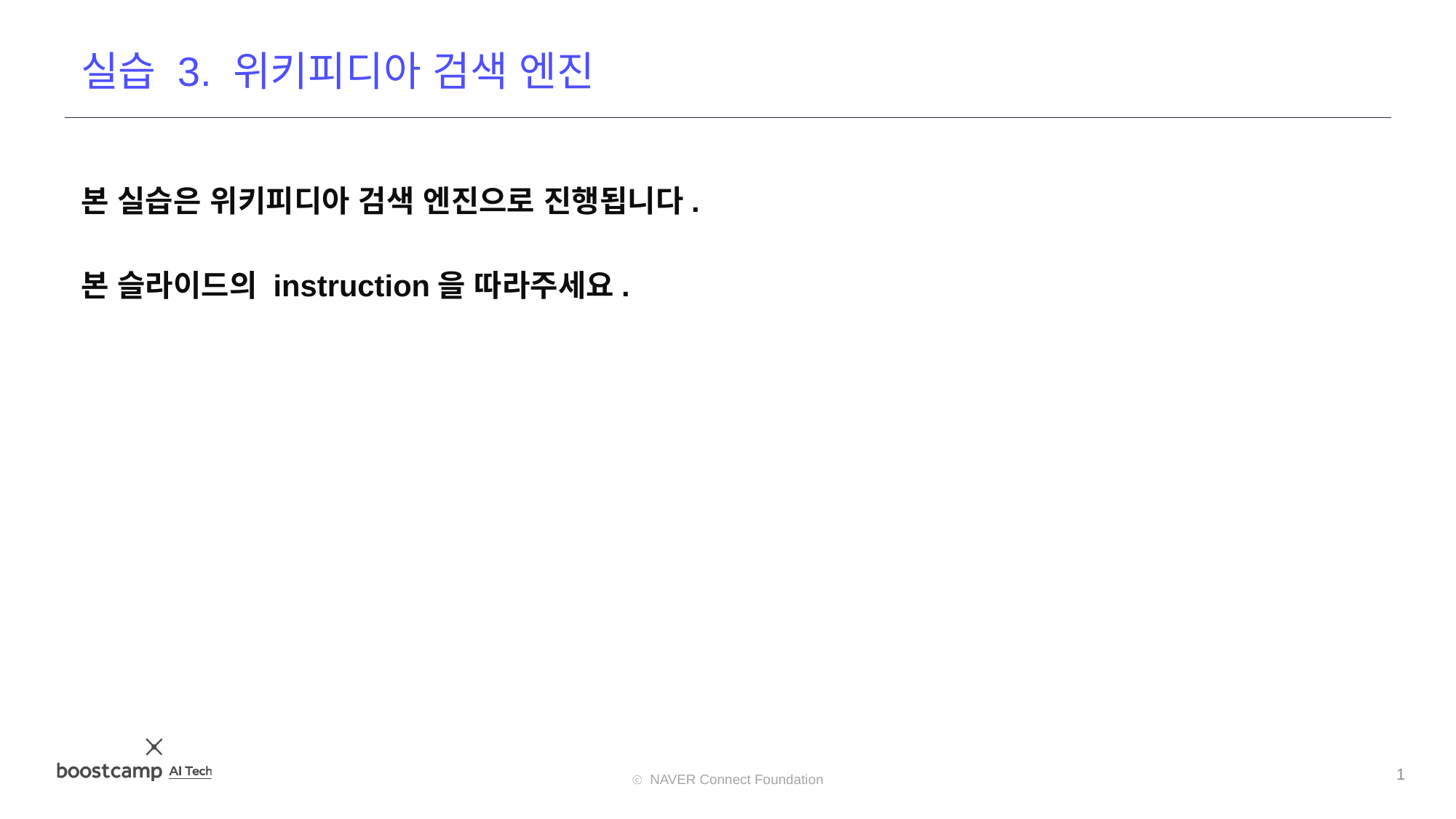

실습 3. 위키피디아 검색 엔진
본 실습은 위키피디아 검색 엔진으로 진행됩니다.

본 슬라이드의 instruction을 따라주세요.

1